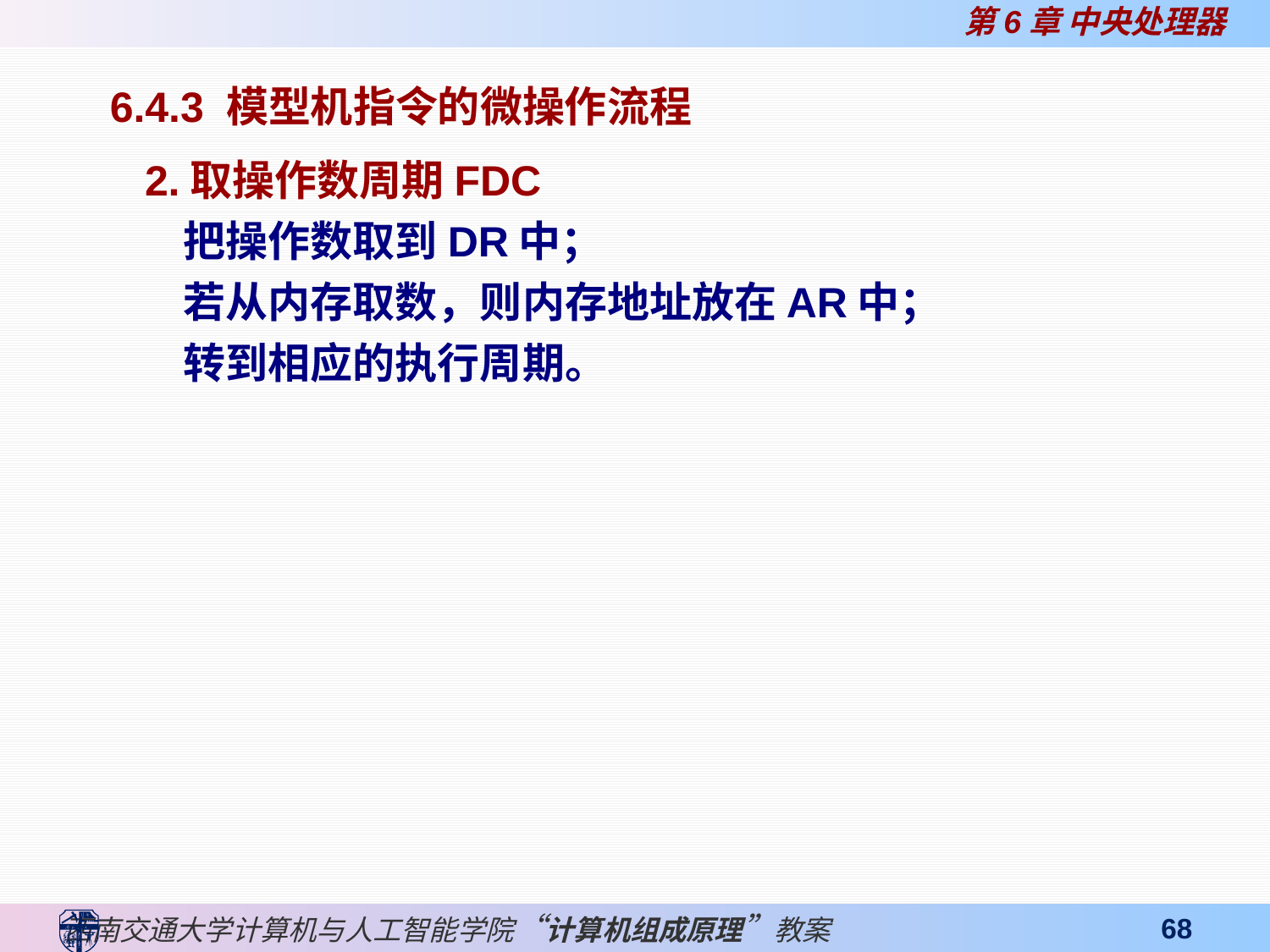

6.4.3 模型机指令的微操作流程
2.取操作数周期FDC
   把操作数取到DR中；
   若从内存取数，则内存地址放在AR中；
   转到相应的执行周期。